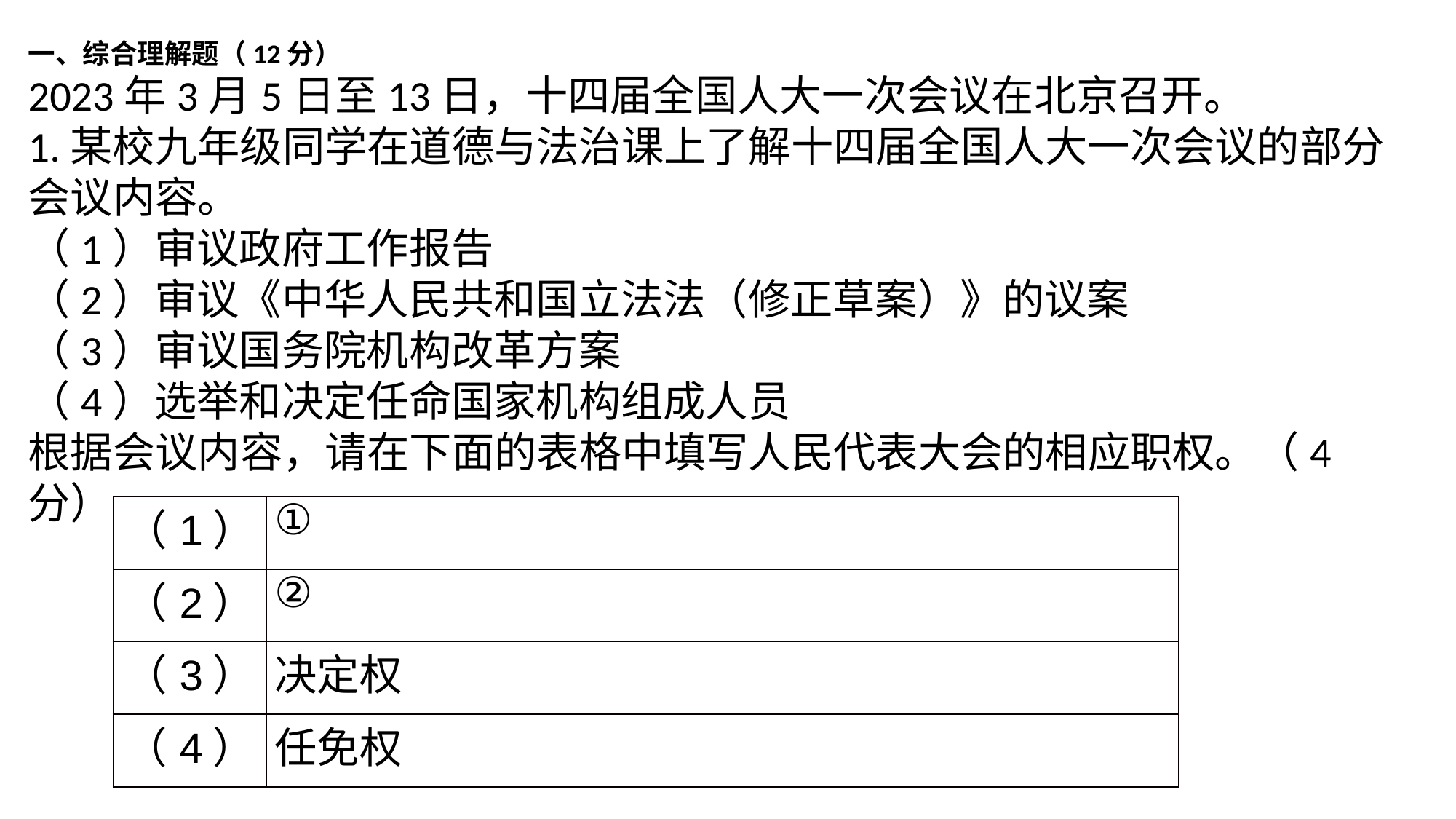

一、综合理解题（12分）
2023年3月5日至13日，十四届全国人大一次会议在北京召开。1.某校九年级同学在道德与法治课上了解十四届全国人大一次会议的部分会议内容。（1）审议政府工作报告（2）审议《中华人民共和国立法法（修正草案）》的议案（3）审议国务院机构改革方案（4）选举和决定任命国家机构组成人员根据会议内容，请在下面的表格中填写人民代表大会的相应职权。（4分）

| （1） | ① |
| --- | --- |
| （2） | ② |
| （3） | 决定权 |
| （4） | 任免权 |